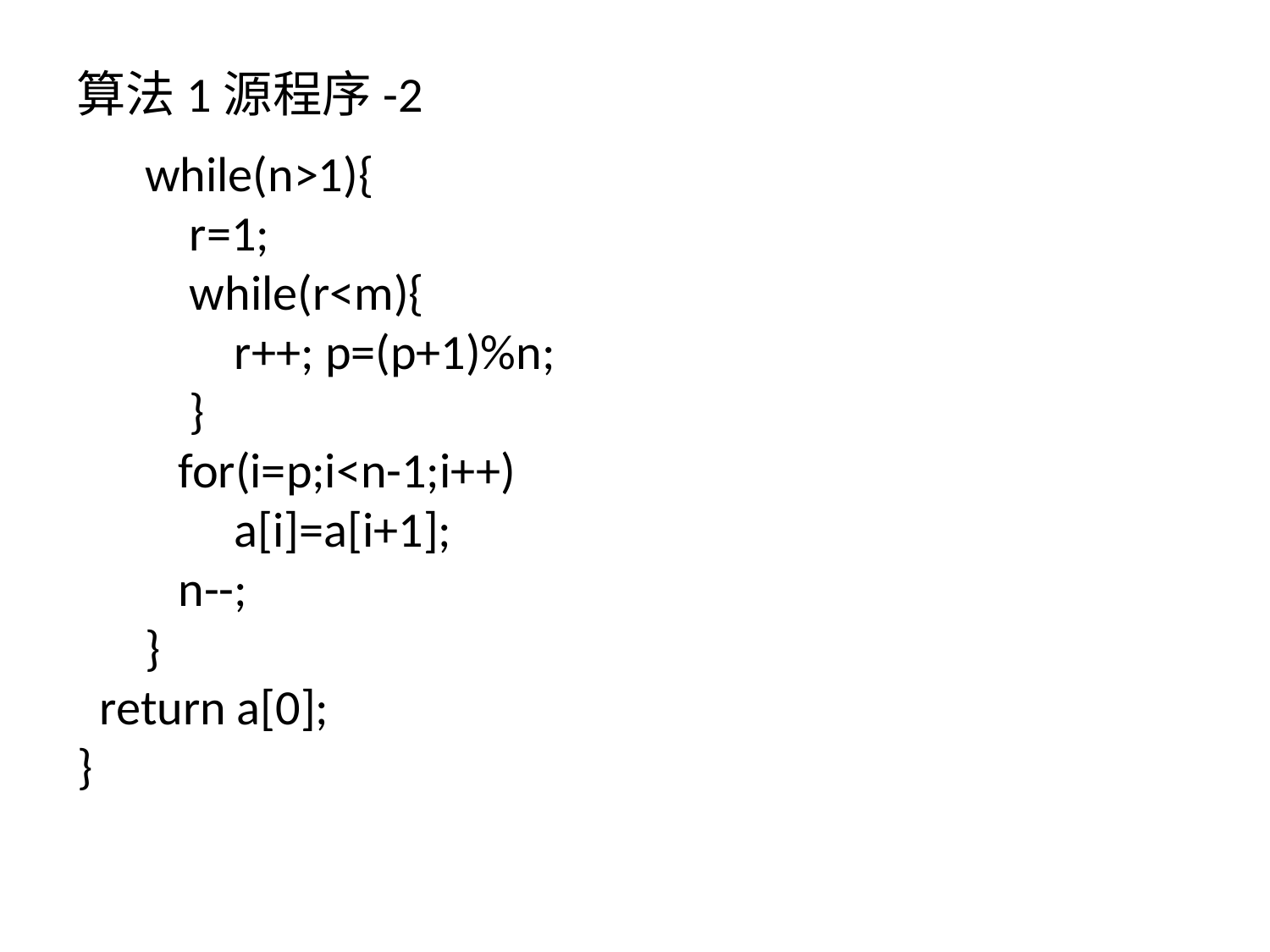

# 算法1源程序-2
      while(n>1){
          r=1;
          while(r<m){
              r++; p=(p+1)%n;
          }
         for(i=p;i<n-1;i++)
              a[i]=a[i+1];
         n--;
      }
  return a[0];
}